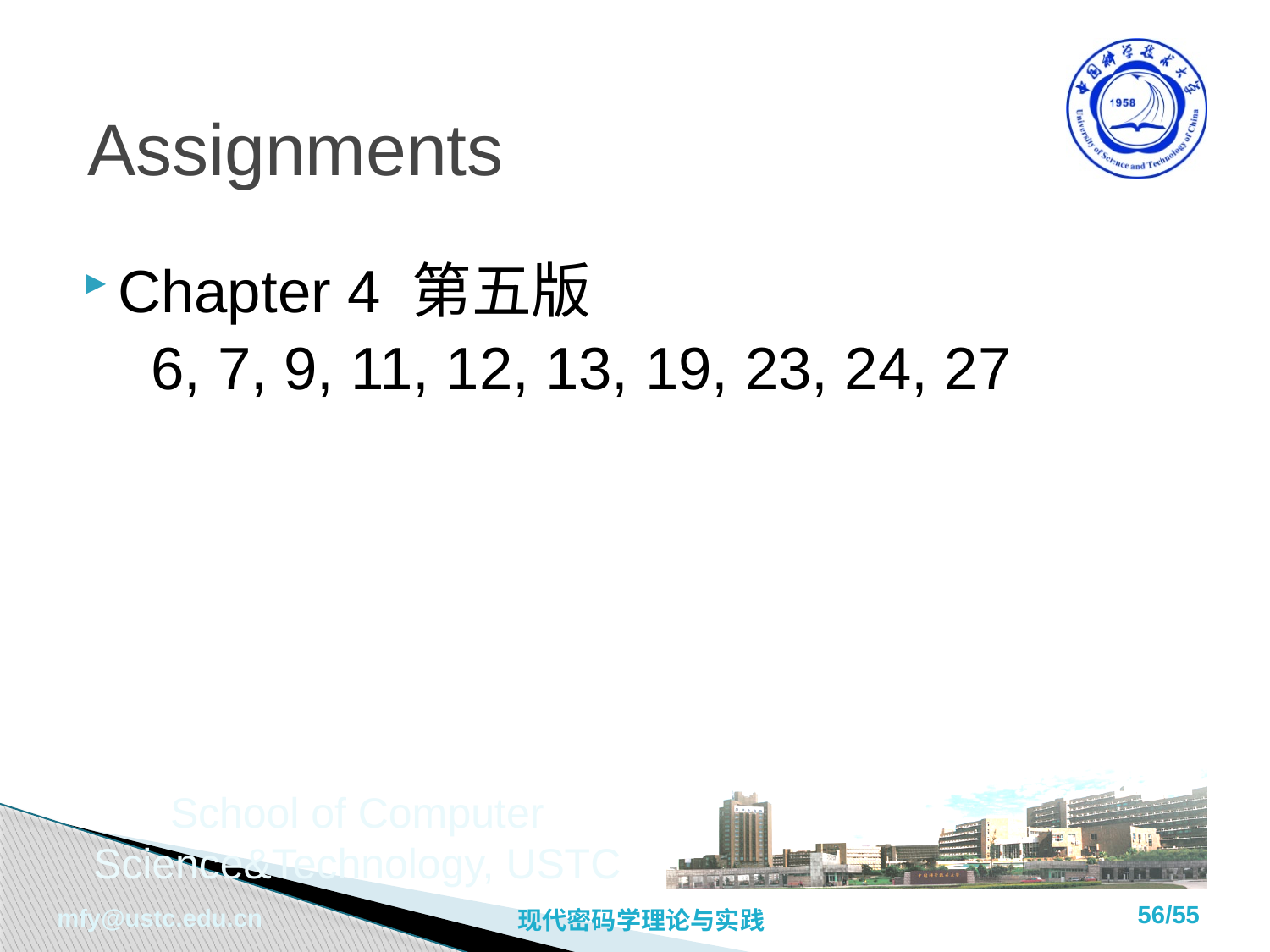

# Assignments
Chapter 4 第五版
  6, 7, 9, 11, 12, 13, 19, 23, 24, 27